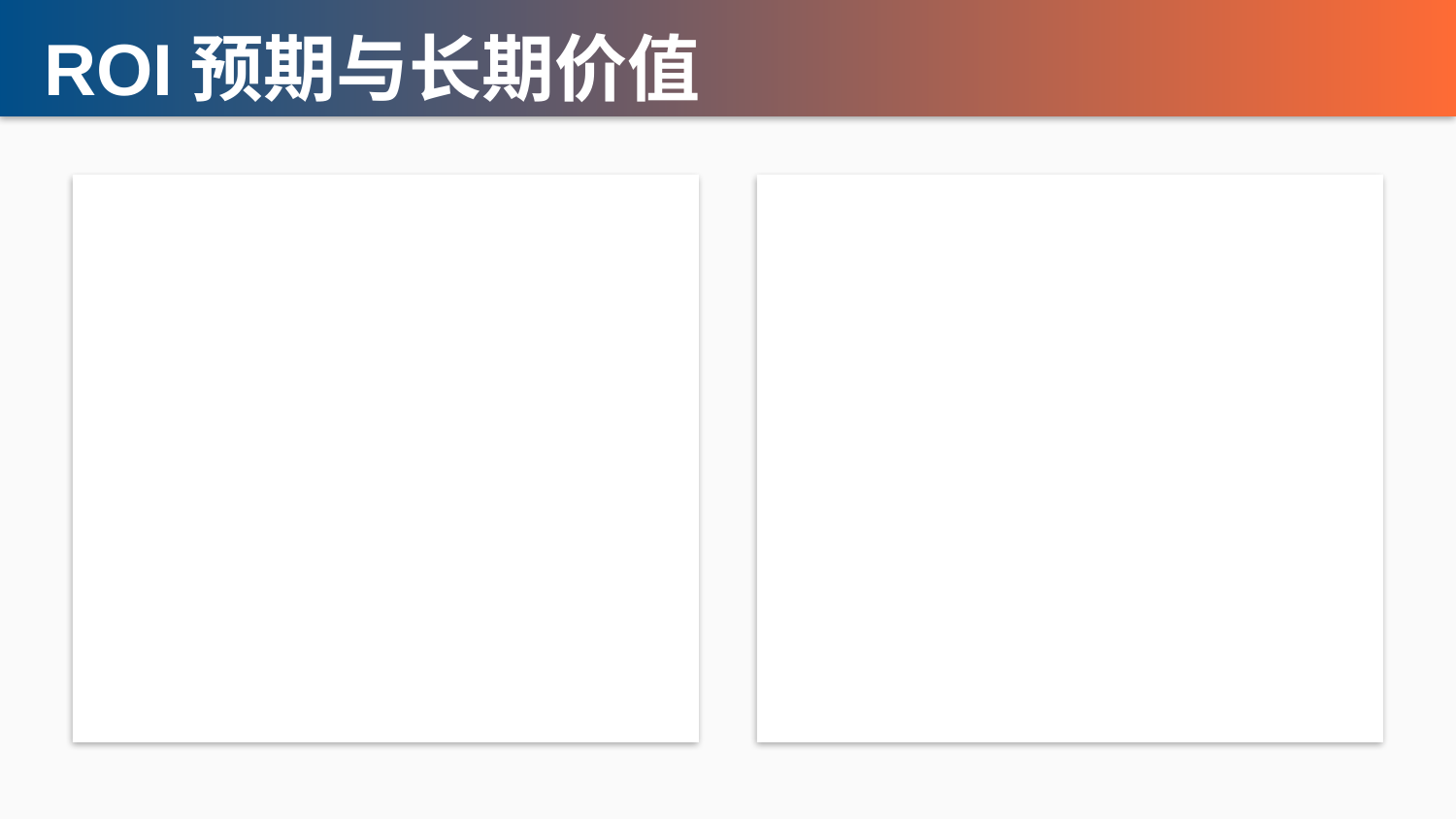

ROI预期与长期价值

📊 短期目标 (3个月)
• 新增会员: 8000人
• 客单价提升: 10%
• 营收增长: 280万
• 投入产出比: 1:3.5
• 社交媒体曝光: 5000万+

🌟 长期价值 (6-12个月)
• 品牌知名度提升40%
• 私域流量池: 2万+
• 复购率提升至45%
• UGC内容资产沉淀
• 加盟咨询量增长3倍